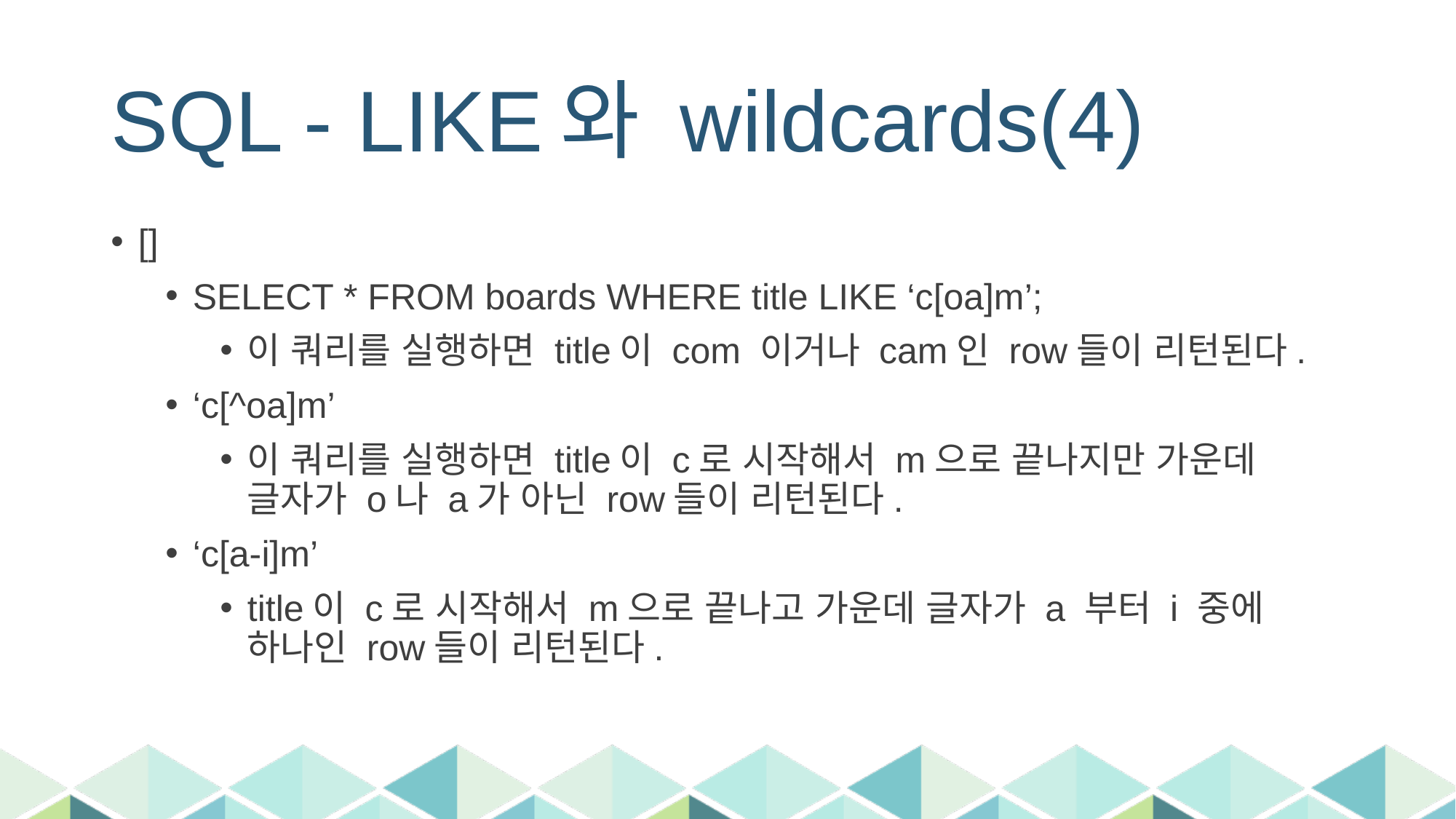

# SQL - LIKE와 wildcards(4)
[]
SELECT * FROM boards WHERE title LIKE ‘c[oa]m’;
이 쿼리를 실행하면 title이 com 이거나 cam인 row들이 리턴된다.
‘c[^oa]m’
이 쿼리를 실행하면 title이 c로 시작해서 m으로 끝나지만 가운데 글자가 o나 a가 아닌 row들이 리턴된다.
‘c[a-i]m’
title이 c로 시작해서 m으로 끝나고 가운데 글자가 a 부터 i 중에 하나인 row들이 리턴된다.